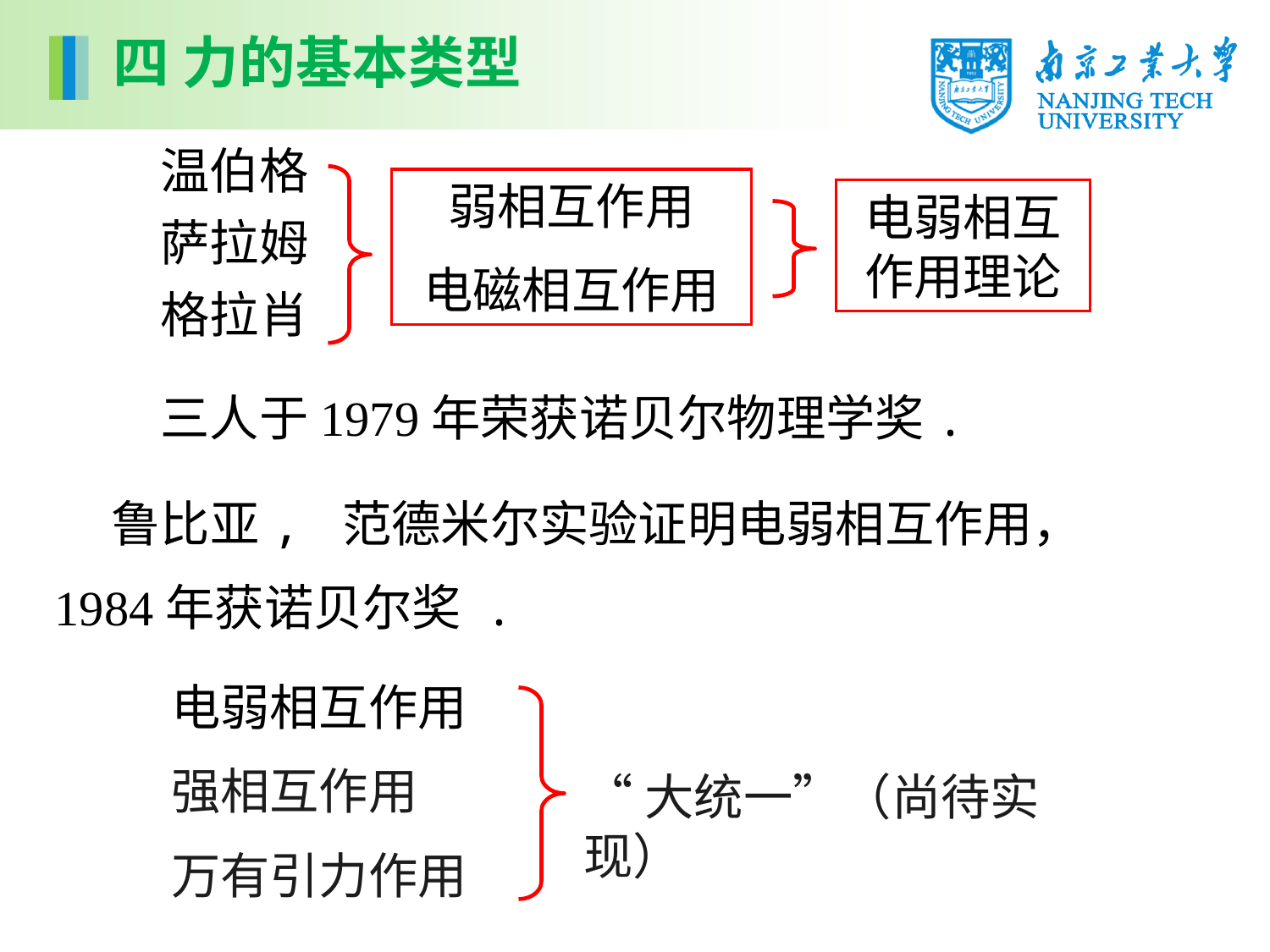

四 力的基本类型
温伯格
萨拉姆
格拉肖

弱相互作用
电磁相互作用
电弱相互
作用理论

三人于1979年荣获诺贝尔物理学奖.
    鲁比亚, 范德米尔实验证明电弱相互作用，
1984年获诺贝尔奖 .
电弱相互作用
强相互作用
万有引力作用

“大统一”（尚待实现）